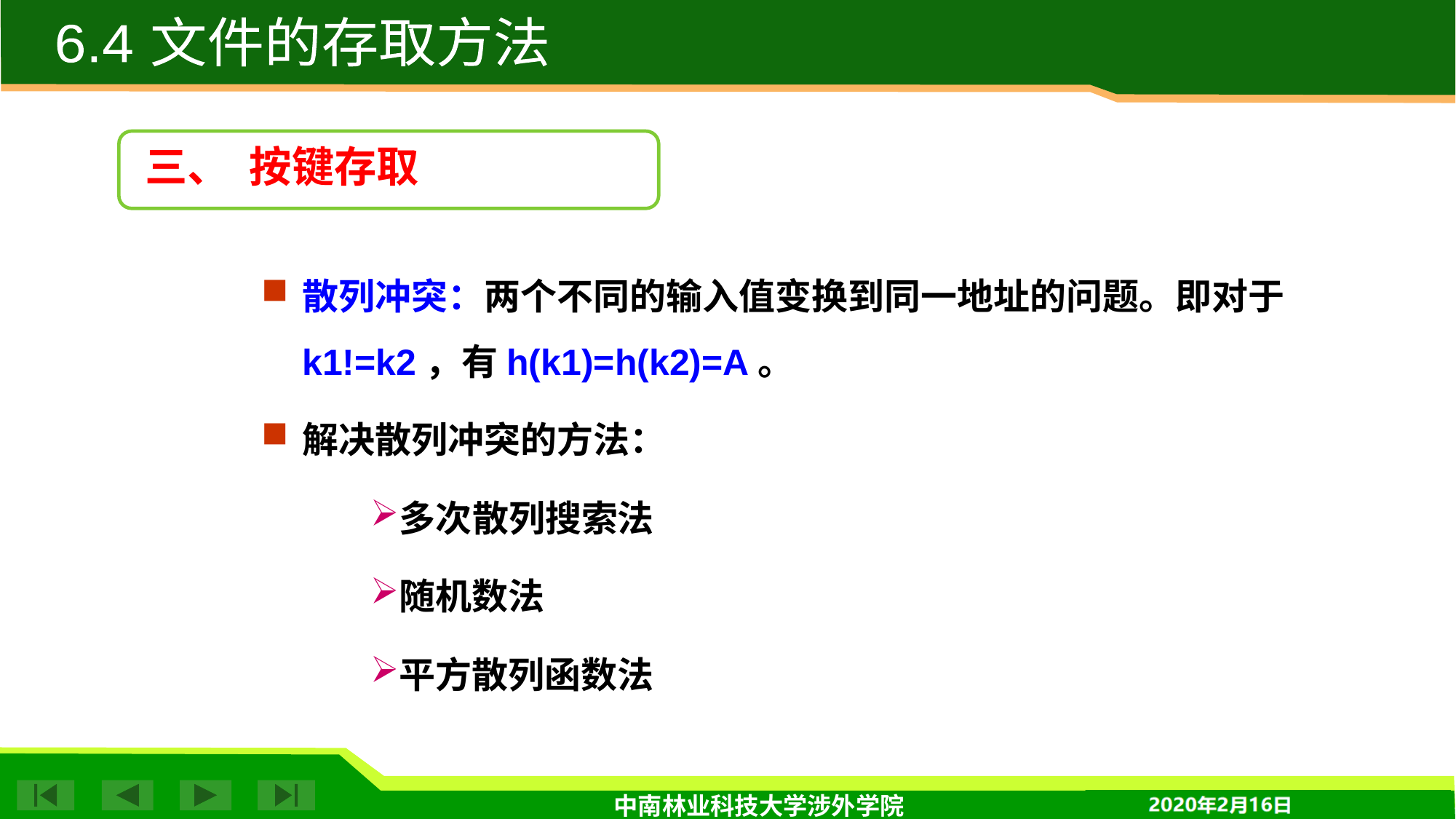

6.4 文件的存取方法

三、  按键存取
散列冲突：两个不同的输入值变换到同一地址的问题。即对于k1!=k2，有h(k1)=h(k2)=A。
解决散列冲突的方法：
多次散列搜索法
随机数法
平方散列函数法